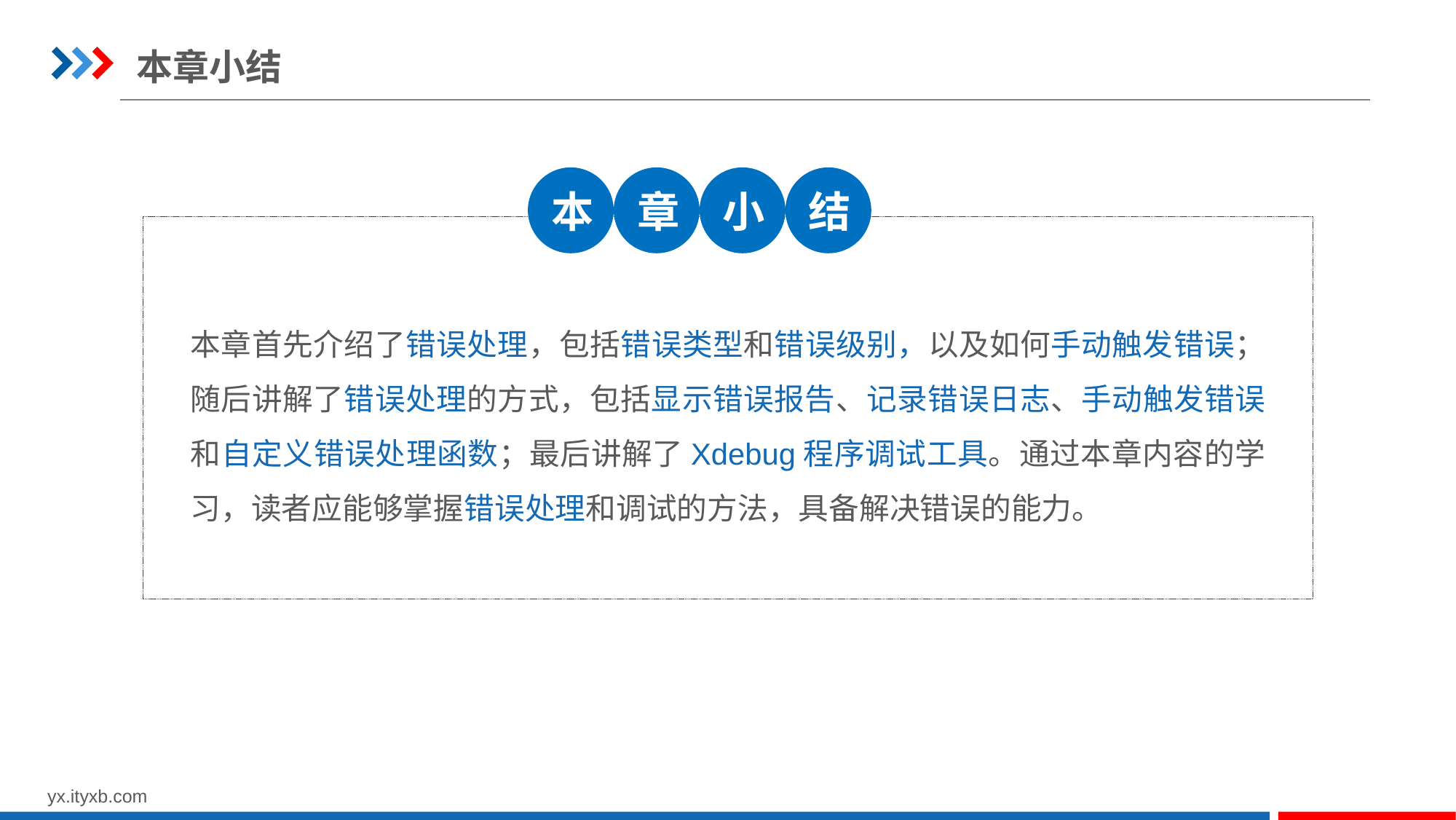

本章小结
本
章
小
结

本章首先介绍了错误处理，包括错误类型和错误级别，以及如何手动触发错误；随后讲解了错误处理的方式，包括显示错误报告、记录错误日志、手动触发错误和自定义错误处理函数；最后讲解了Xdebug程序调试工具。通过本章内容的学习，读者应能够掌握错误处理和调试的方法，具备解决错误的能力。